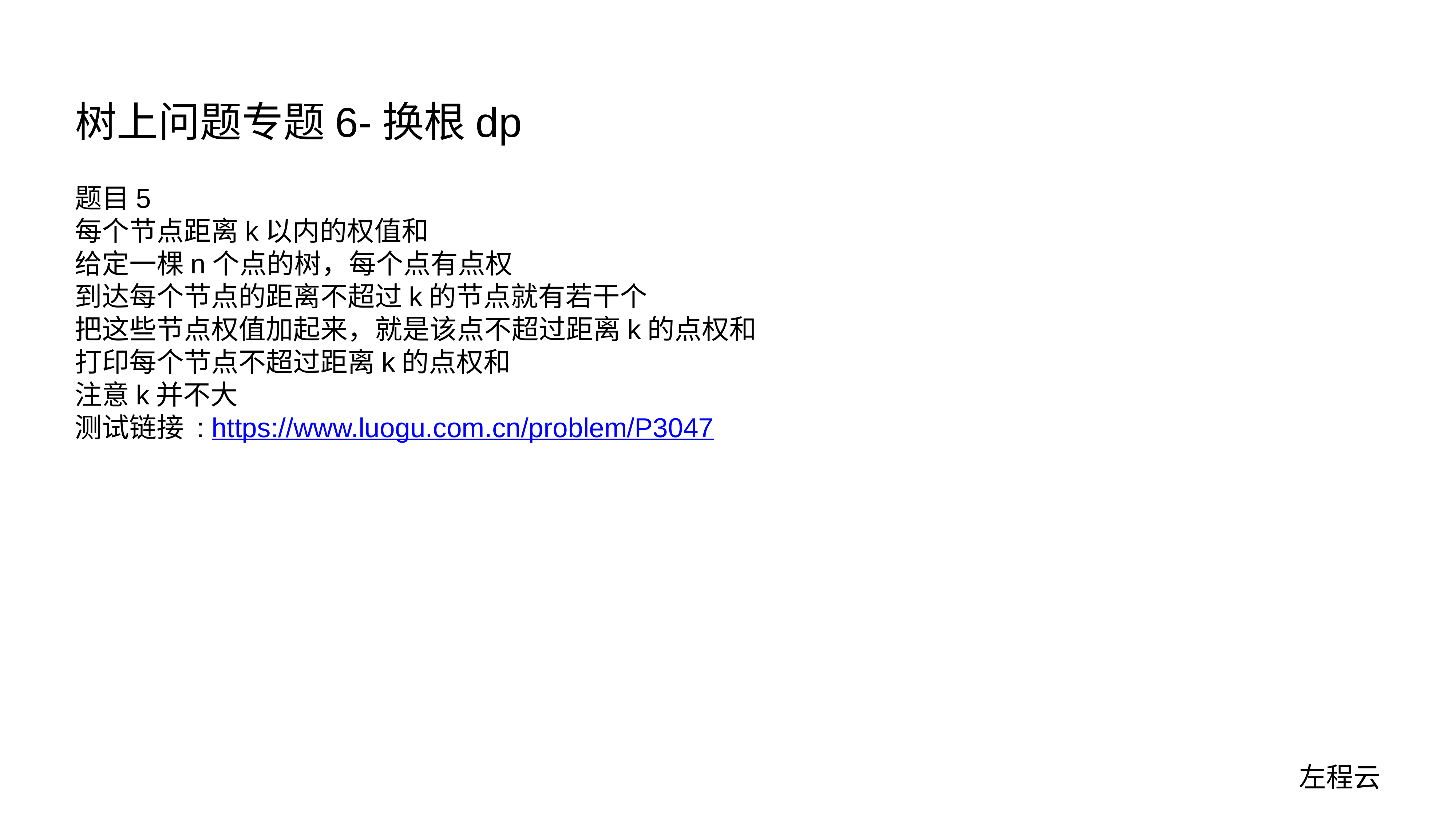

# 树上问题专题6-换根dp
题目5
每个节点距离k以内的权值和
给定一棵n个点的树，每个点有点权
到达每个节点的距离不超过k的节点就有若干个
把这些节点权值加起来，就是该点不超过距离k的点权和
打印每个节点不超过距离k的点权和
注意k并不大
测试链接 : https://www.luogu.com.cn/problem/P3047
左程云